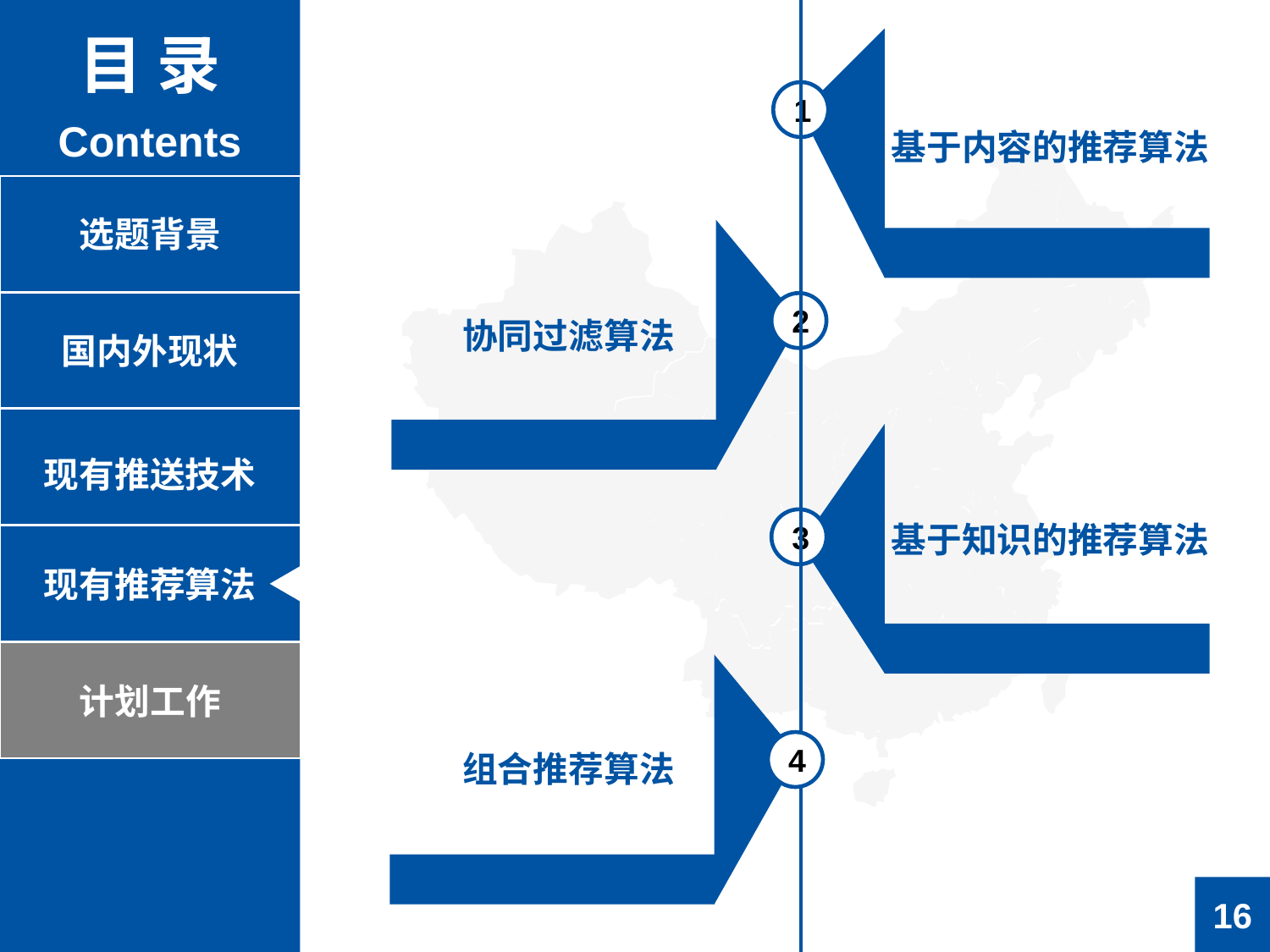

目 录
Contents

1
基于内容的推荐算法
选题背景

国内外现状
2
协同过滤算法

现有推送技术

3
基于知识的推荐算法
现有推荐算法

计划工作

4
组合推荐算法
16